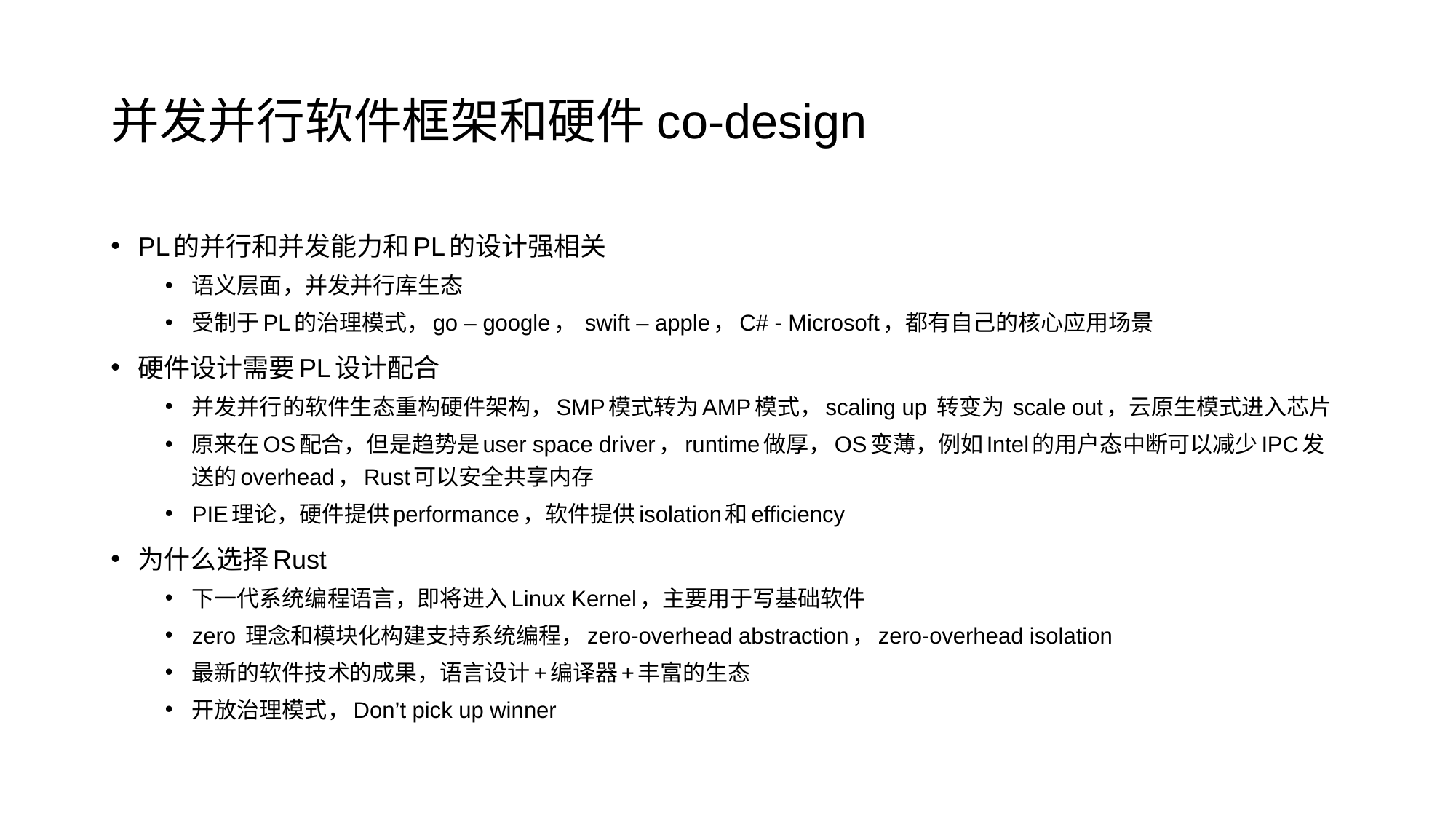

# 并发并行软件框架和硬件co-design
PL的并行和并发能力和PL的设计强相关
语义层面，并发并行库生态
受制于PL的治理模式，go – google， swift – apple，C# - Microsoft，都有自己的核心应用场景
硬件设计需要PL设计配合
并发并行的软件生态重构硬件架构，SMP模式转为AMP模式，scaling up 转变为 scale out，云原生模式进入芯片
原来在OS配合，但是趋势是user space driver，runtime做厚，OS变薄，例如Intel的用户态中断可以减少IPC发送的overhead，Rust可以安全共享内存
PIE理论，硬件提供performance，软件提供isolation和efficiency
为什么选择Rust
下一代系统编程语言，即将进入Linux Kernel，主要用于写基础软件
zero 理念和模块化构建支持系统编程，zero-overhead abstraction，zero-overhead isolation
最新的软件技术的成果，语言设计+编译器+丰富的生态
开放治理模式，Don’t pick up winner